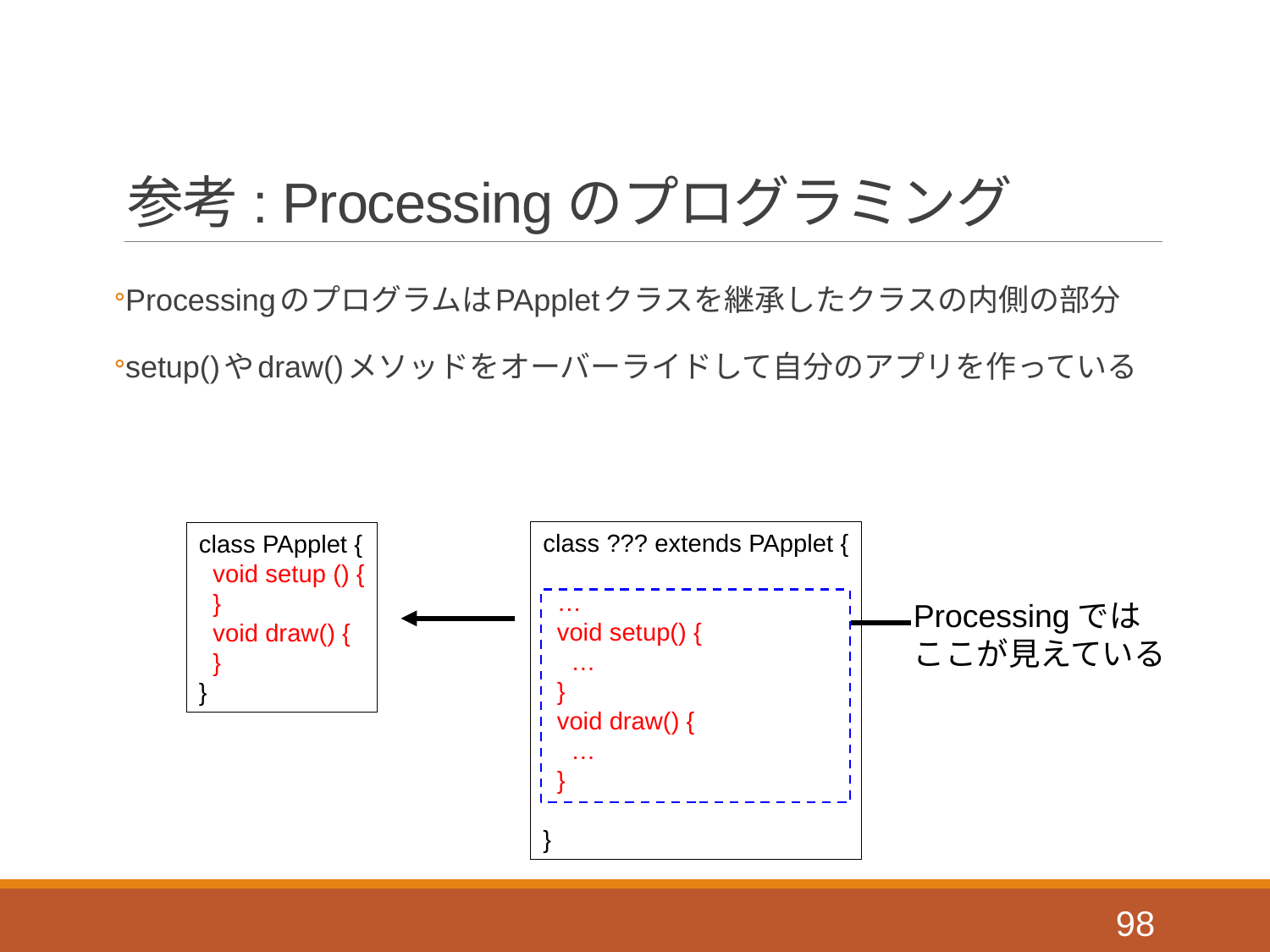

# 参考: Processingのプログラミング
ProcessingのプログラムはPAppletクラスを継承したクラスの内側の部分
setup()やdraw()メソッドをオーバーライドして自分のアプリを作っている
class ??? extends PApplet {

  …
  void setup() {
    …
  }
  void draw() {
    …
  }

}
class PApplet {
  void setup () {
  }
  void draw() {
  }
}

Processingでは
ここが見えている
98